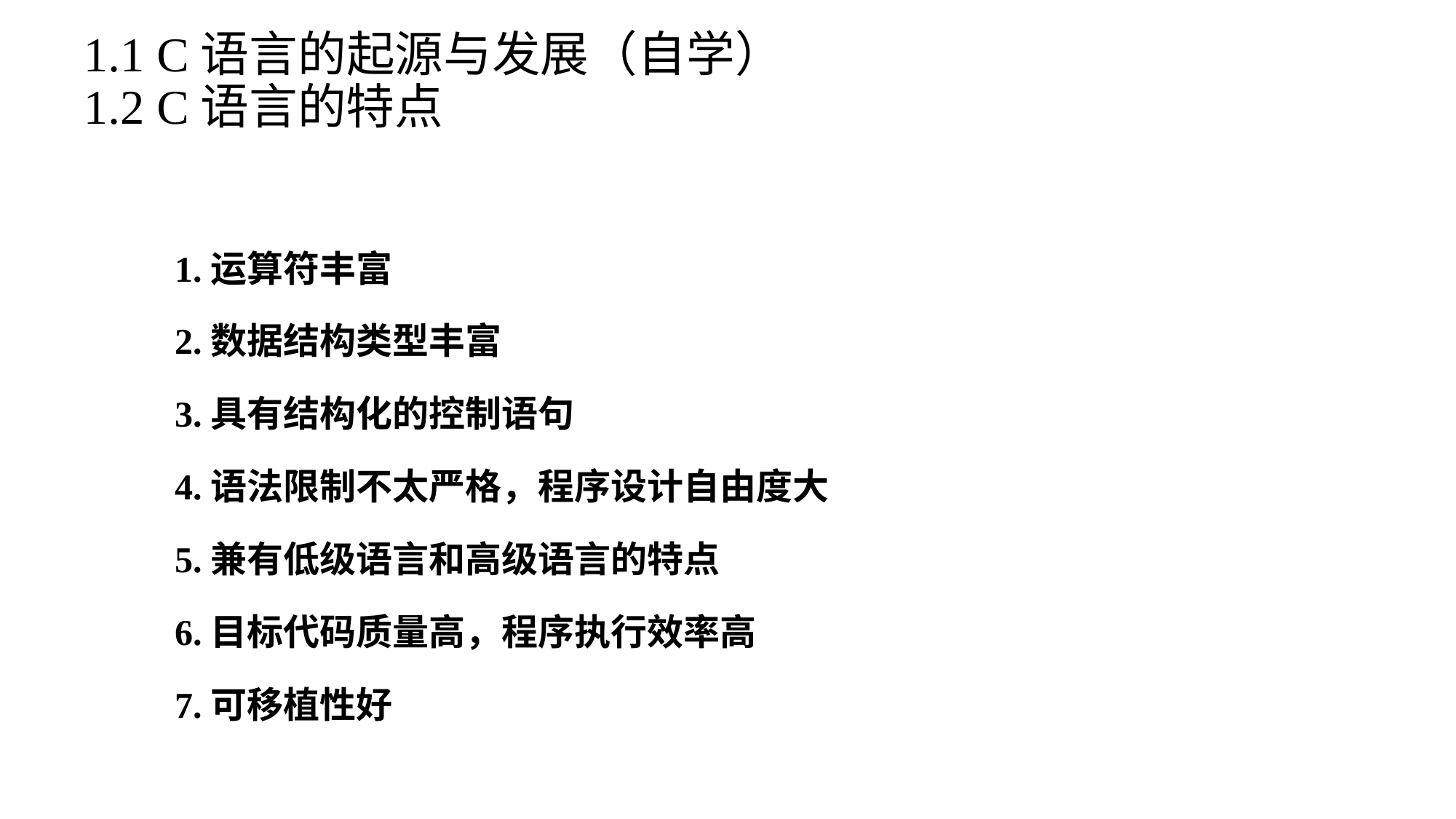

# 1.1 C语言的起源与发展（自学） 1.2 C语言的特点
       1.运算符丰富
       2.数据结构类型丰富
       3.具有结构化的控制语句
       4.语法限制不太严格，程序设计自由度大
       5.兼有低级语言和高级语言的特点
       6.目标代码质量高，程序执行效率高
       7.可移植性好